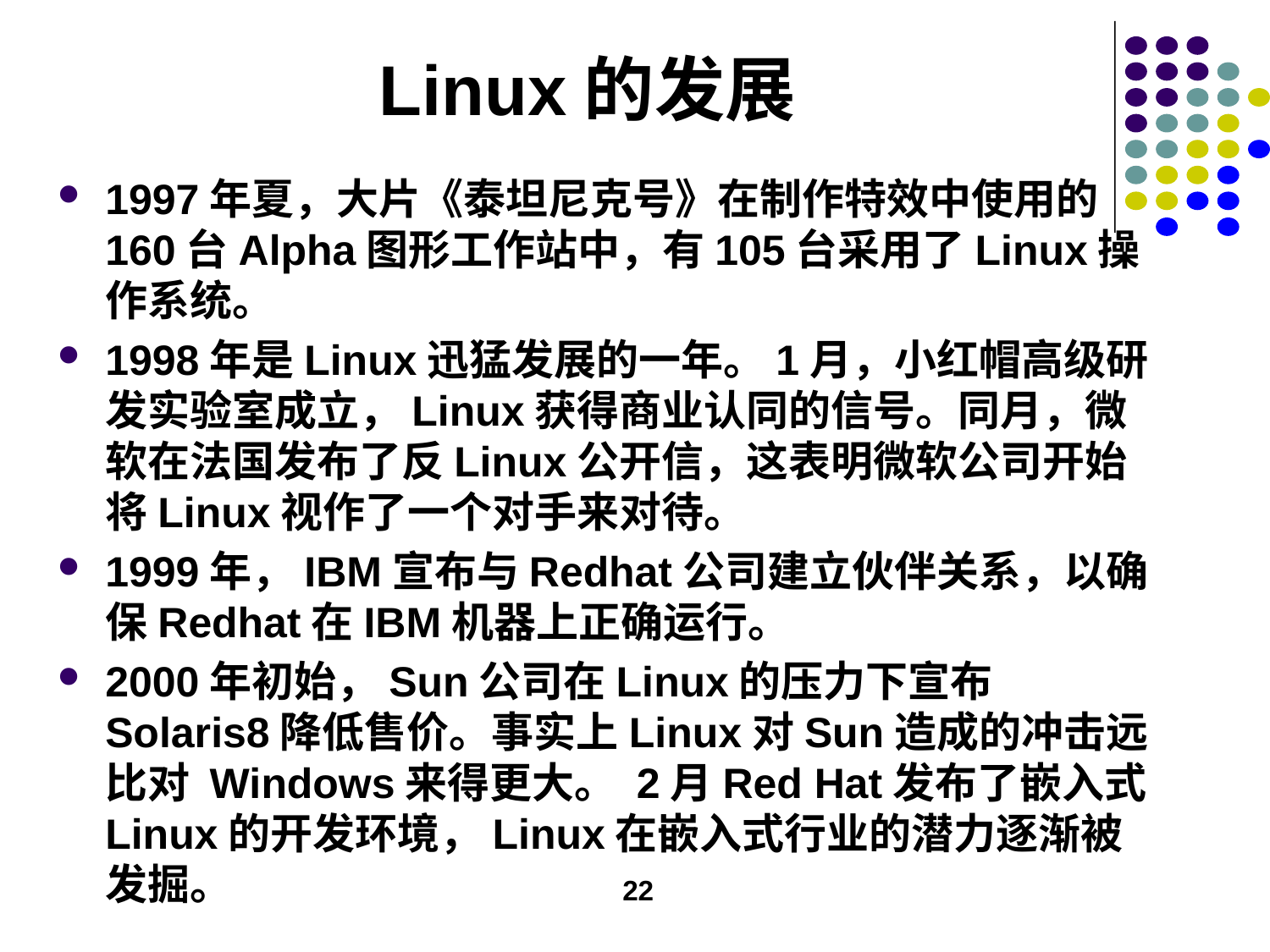

# Linux的发展
1997年夏，大片《泰坦尼克号》在制作特效中使用的160台Alpha图形工作站中，有105台采用了Linux操作系统。
1998年是Linux迅猛发展的一年。1月，小红帽高级研发实验室成立，Linux获得商业认同的信号。同月，微软在法国发布了反Linux公开信，这表明微软公司开始将Linux视作了一个对手来对待。
1999年，IBM宣布与Redhat公司建立伙伴关系，以确保Redhat在IBM机器上正确运行。
2000年初始，Sun公司在Linux的压力下宣布Solaris8降低售价。事实上Linux对Sun造成的冲击远比对 Windows来得更大。 2月Red Hat发布了嵌入式Linux的开发环境，Linux在嵌入式行业的潜力逐渐被发掘。

22